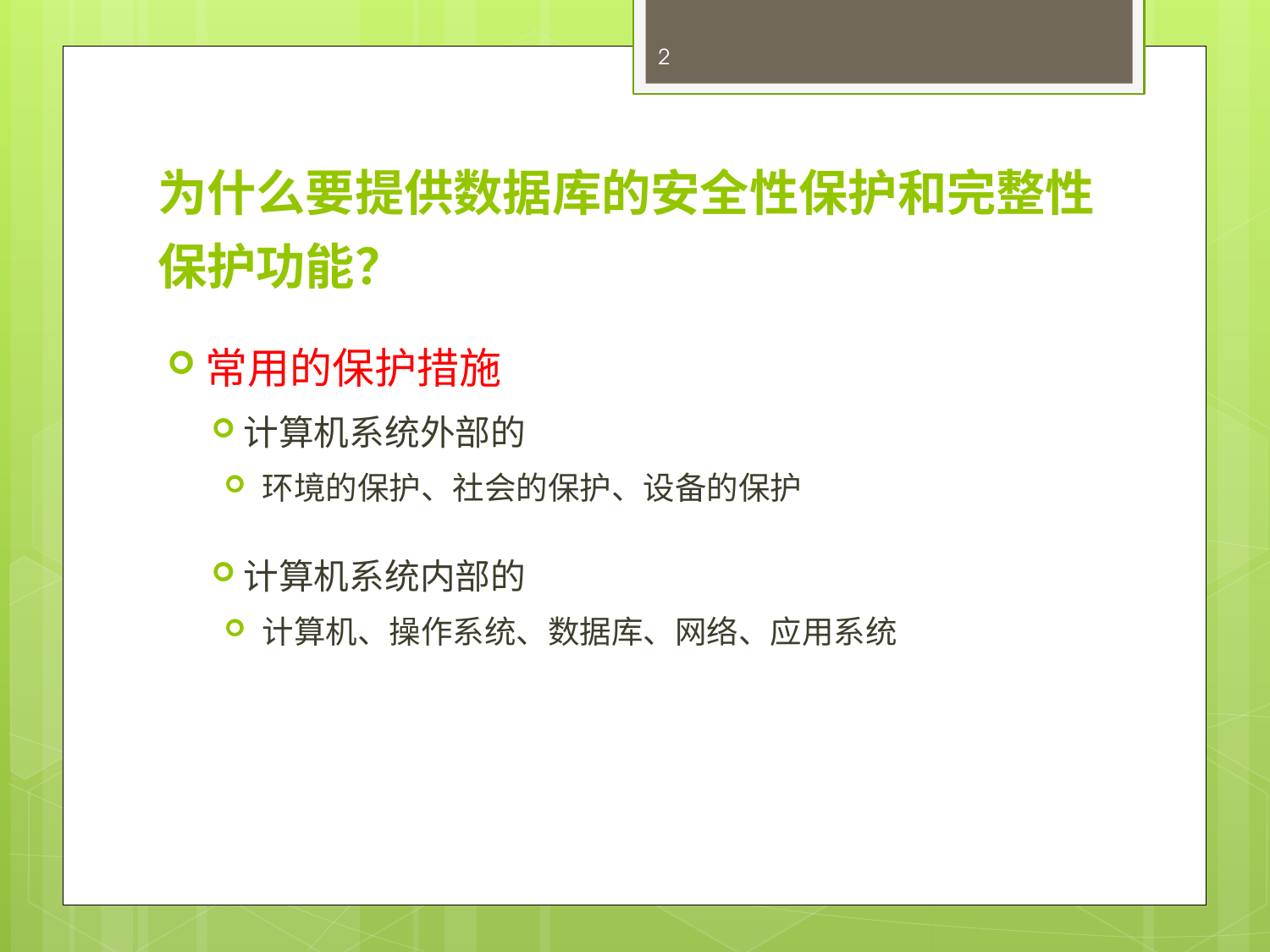

2
# 为什么要提供数据库的安全性保护和完整性保护功能？
常用的保护措施
计算机系统外部的
环境的保护、社会的保护、设备的保护

计算机系统内部的
计算机、操作系统、数据库、网络、应用系统